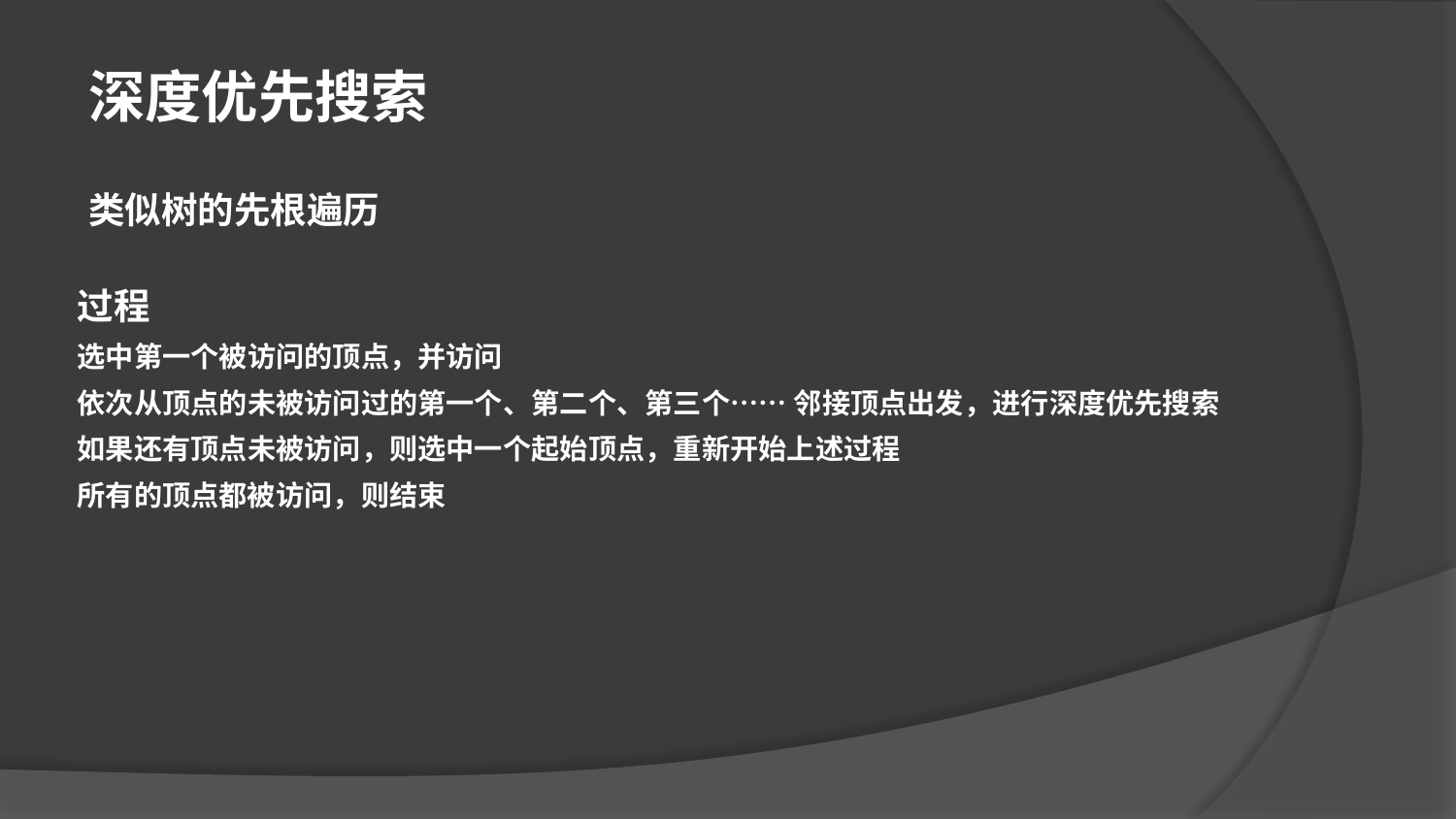

深度优先搜索
类似树的先根遍历
过程
选中第一个被访问的顶点，并访问
依次从顶点的未被访问过的第一个、第二个、第三个…… 邻接顶点出发，进行深度优先搜索
如果还有顶点未被访问，则选中一个起始顶点，重新开始上述过程
所有的顶点都被访问，则结束